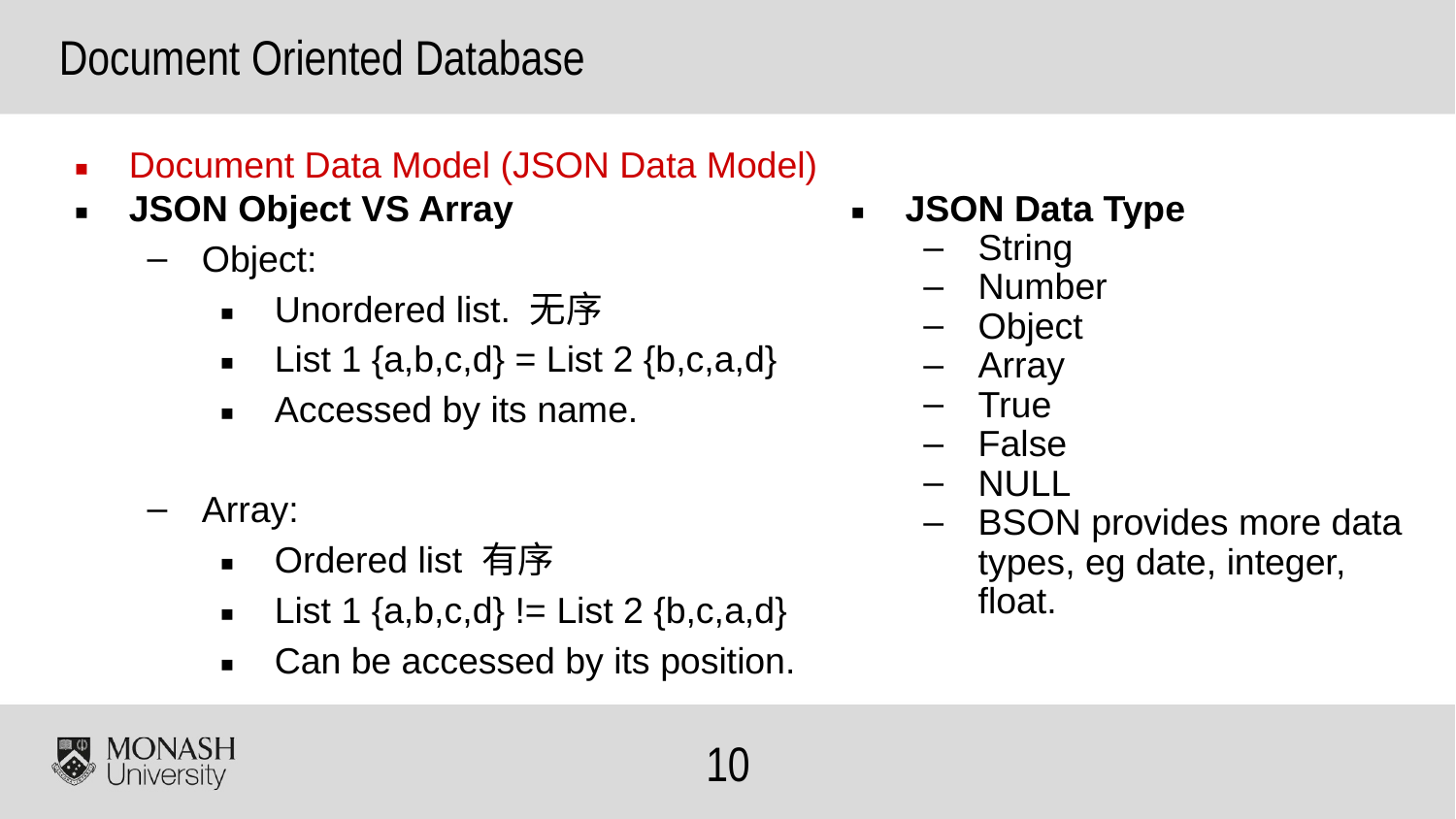

Document Oriented Database
Document Data Model (JSON Data Model)
JSON Object VS Array
Object:
Unordered list. 无序
List 1 {a,b,c,d} = List 2 {b,c,a,d}
Accessed by its name.

Array:
Ordered list 有序
List 1 {a,b,c,d} != List 2 {b,c,a,d}
Can be accessed by its position.

JSON Data Type
String
Number
Object
Array
True
False
NULL
BSON provides more data types, eg date, integer, float.